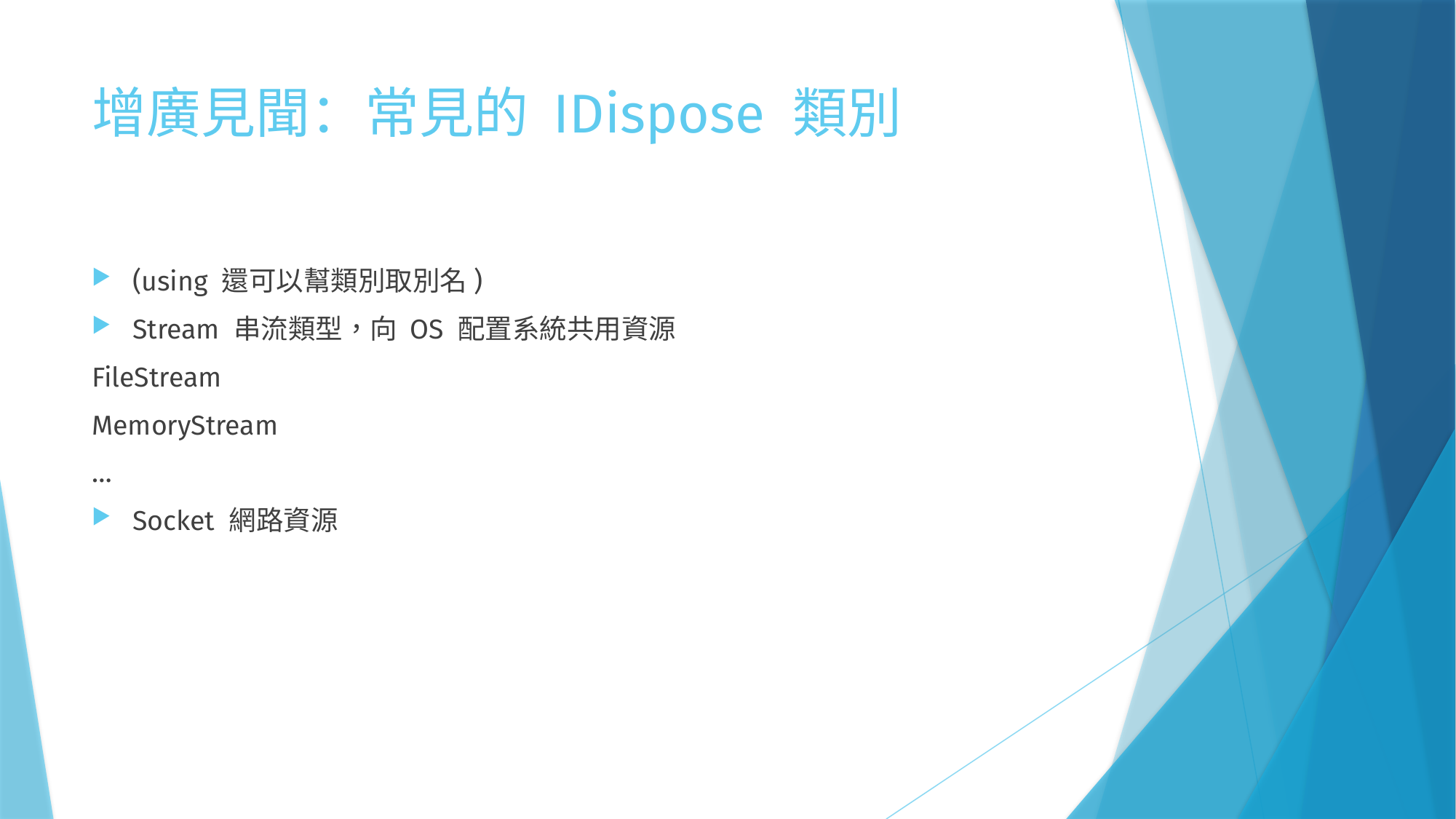

# 增廣見聞：常見的 IDispose 類別
(using 還可以幫類別取別名)
Stream 串流類型，向 OS 配置系統共用資源
FileStream
MemoryStream
…
Socket 網路資源